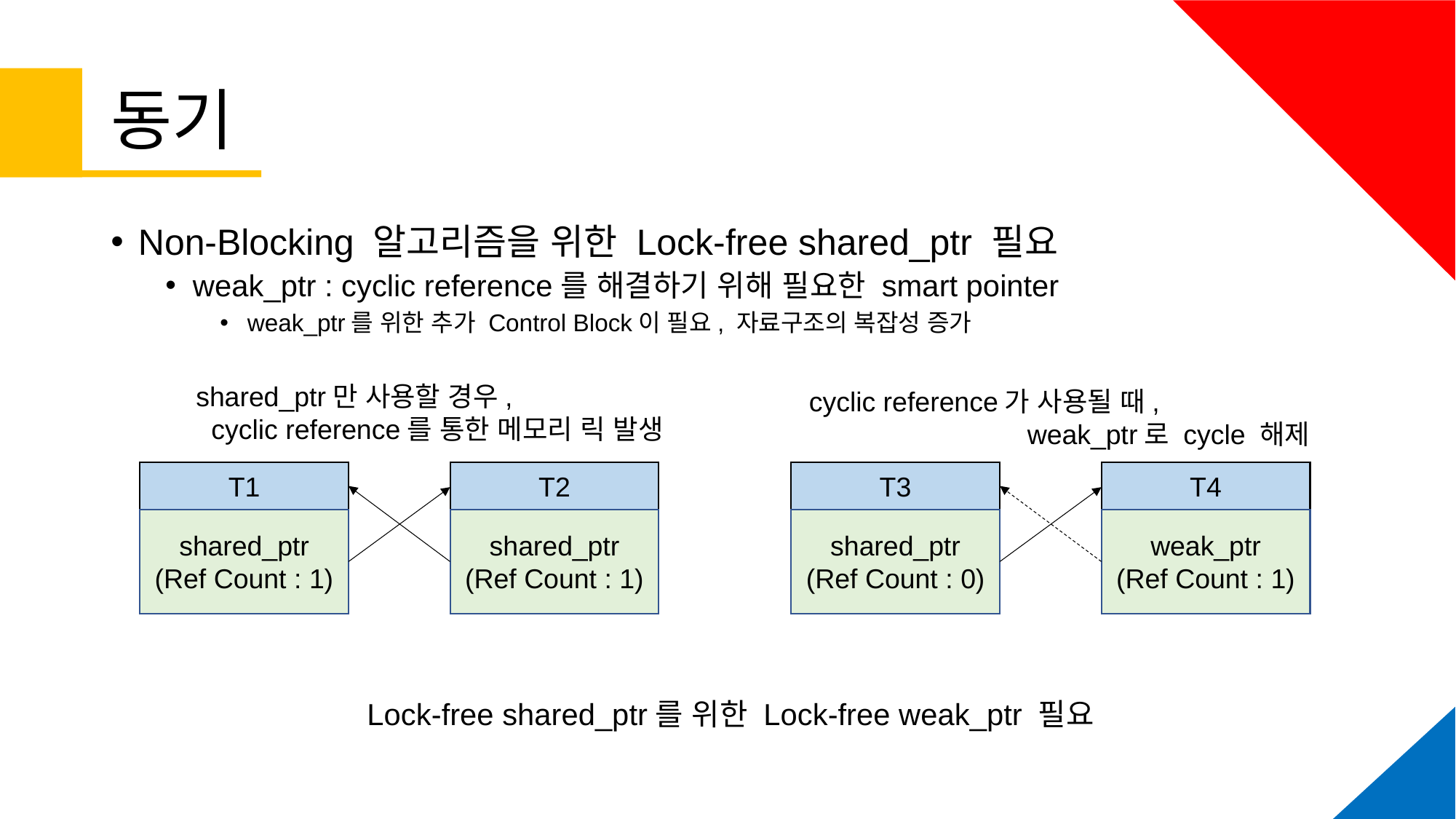

# 동기

Non-Blocking 알고리즘을 위한 Lock-free shared_ptr 필요
weak_ptr : cyclic reference를 해결하기 위해 필요한 smart pointer
weak_ptr를 위한 추가 Control Block이 필요, 자료구조의 복잡성 증가

shared_ptr만 사용할 경우,
  cyclic reference를 통한 메모리 릭 발생

cyclic reference가 사용될 때,
  		weak_ptr로 cycle 해제
T2
T1
shared_ptr
(Ref Count : 1)
shared_ptr
(Ref Count : 1)
T4
T3
weak_ptr
(Ref Count : 1)
shared_ptr
(Ref Count : 0)
Lock-free shared_ptr를 위한 Lock-free weak_ptr 필요